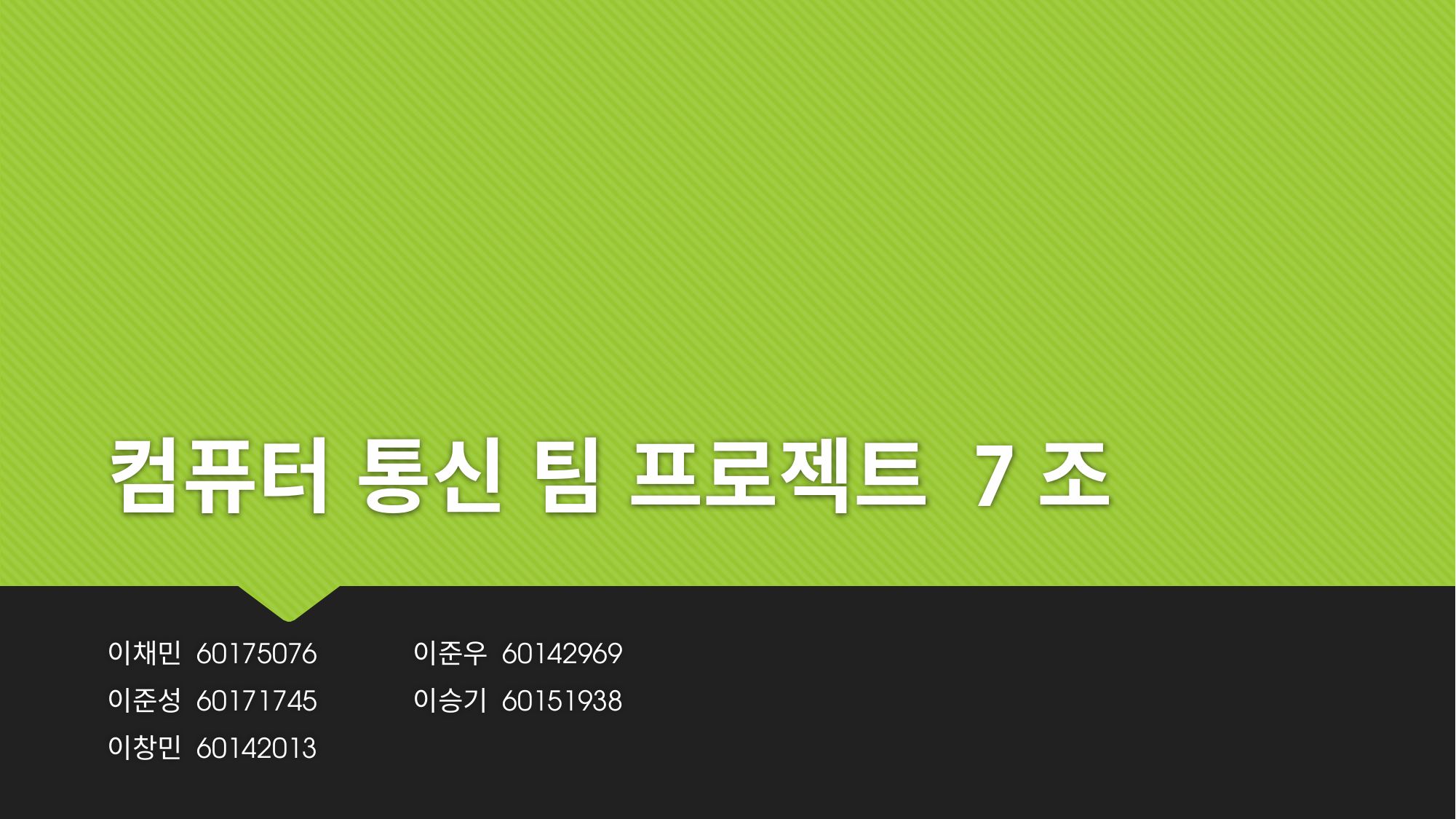

# 컴퓨터 통신 팀 프로젝트 7조
이채민 60175076
이준성 60171745
이창민 60142013
이준우 60142969
이승기 60151938